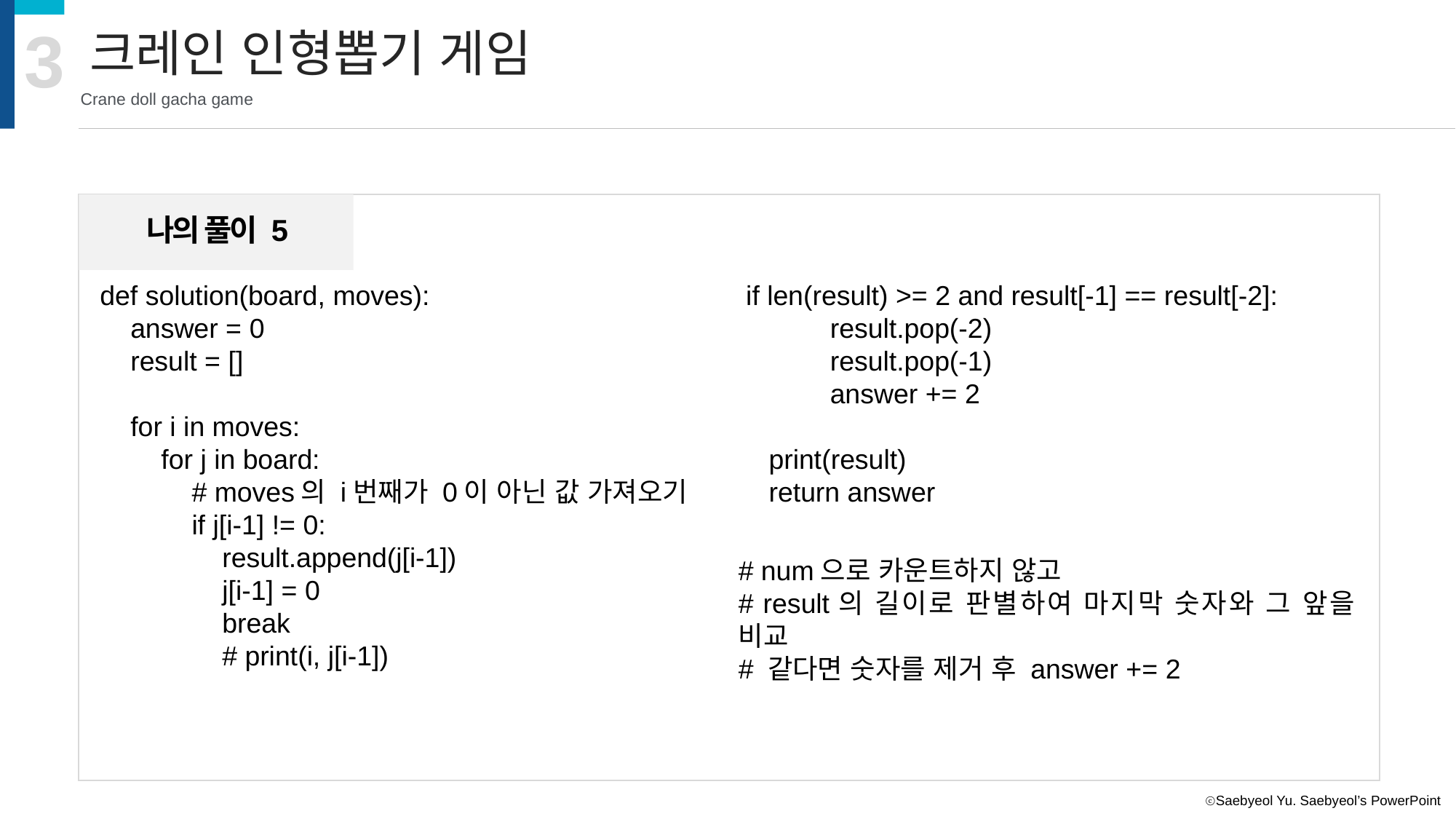

3
크레인 인형뽑기 게임
Crane doll gacha game

나의 풀이 5
def solution(board, moves):
    answer = 0
    result = []

    for i in moves:
        for j in board:
            # moves의 i번째가 0이 아닌 값 가져오기
            if j[i-1] != 0:
                result.append(j[i-1])
                j[i-1] = 0
                break
                # print(i, j[i-1])
 if len(result) >= 2 and result[-1] == result[-2]:
            result.pop(-2)
            result.pop(-1)
            answer += 2

    print(result)
    return answer

# num으로 카운트하지 않고
# result의 길이로 판별하여 마지막 숫자와 그 앞을 비교
# 같다면 숫자를 제거 후 answer += 2